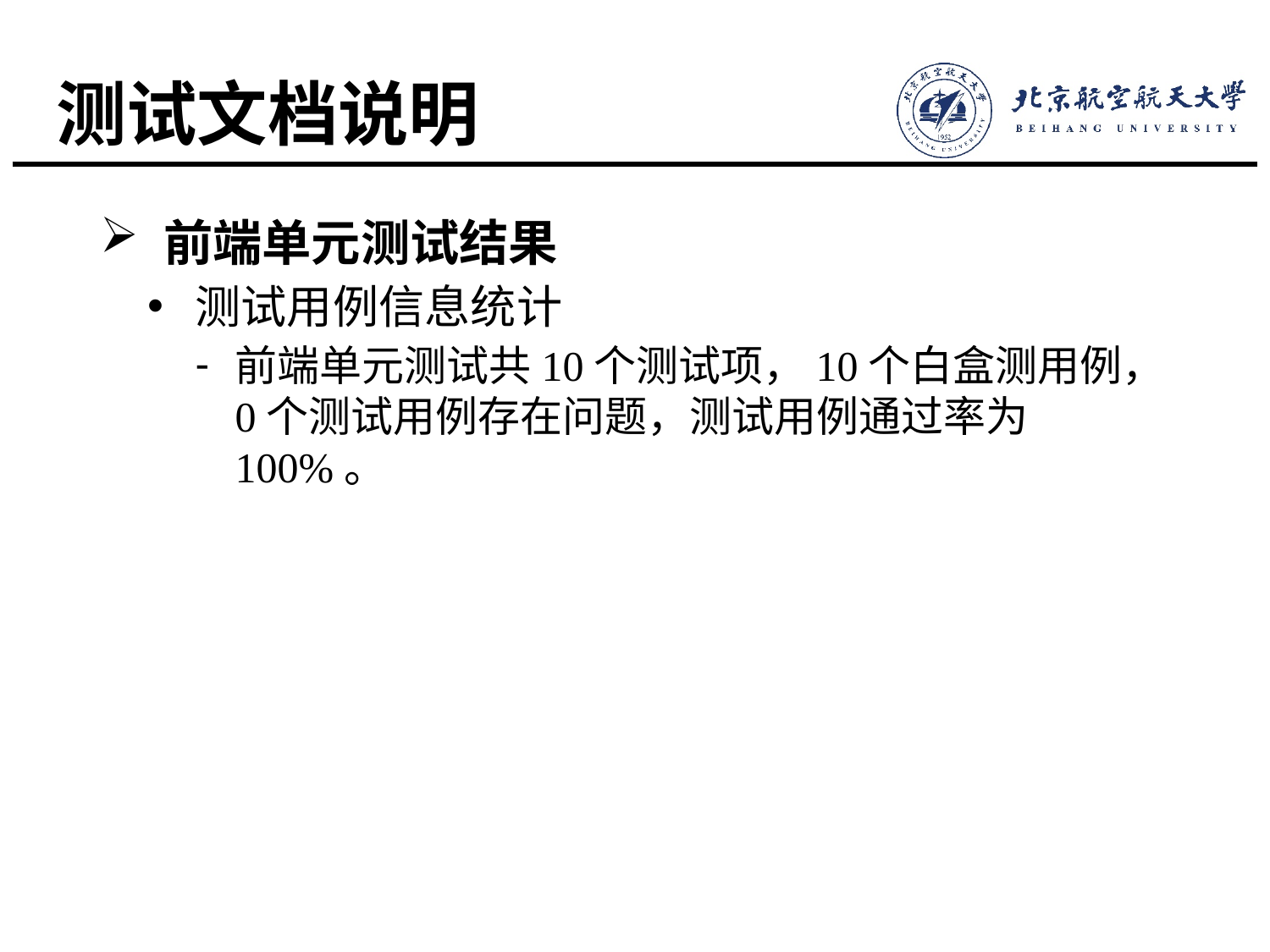

# 测试文档说明
前端单元测试结果
测试用例信息统计
前端单元测试共10个测试项，10个白盒测用例，0个测试用例存在问题，测试用例通过率为100%。

9